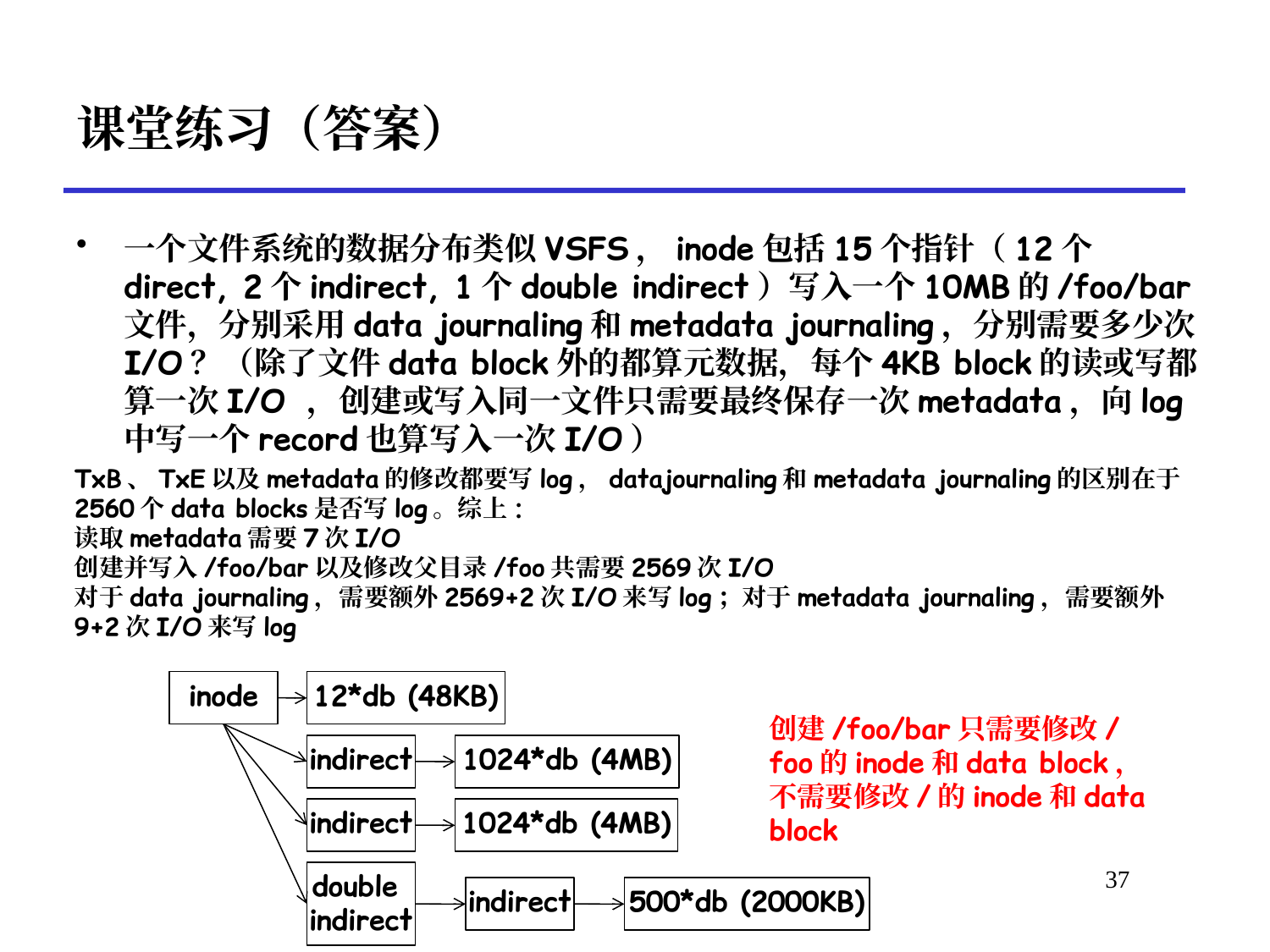

# 课堂练习（答案）
一个文件系统的数据分布类似VSFS，inode包括15个指针（12个direct, 2个indirect, 1个double indirect）写入一个10MB的/foo/bar文件，分别采用data journaling和metadata journaling，分别需要多少次I/O？（除了文件data block外的都算元数据，每个4KB block的读或写都算一次I/O ，创建或写入同一文件只需要最终保存一次metadata，向log中写一个record也算写入一次I/O）
TxB、TxE以及metadata的修改都要写log，datajournaling和metadata journaling的区别在于2560个data blocks是否写log。综上:
读取metadata需要7次I/O
创建并写入/foo/bar以及修改父目录/foo共需要2569次I/O
对于data journaling，需要额外2569+2次I/O来写log；对于metadata journaling，需要额外9+2次I/O来写log
inode
12*db (48KB)

创建/foo/bar只需要修改/foo的inode和data block，不需要修改/的inode和data block

indirect
1024*db (4MB)

indirect
1024*db (4MB)

37
double
indirect
indirect
500*db (2000KB)